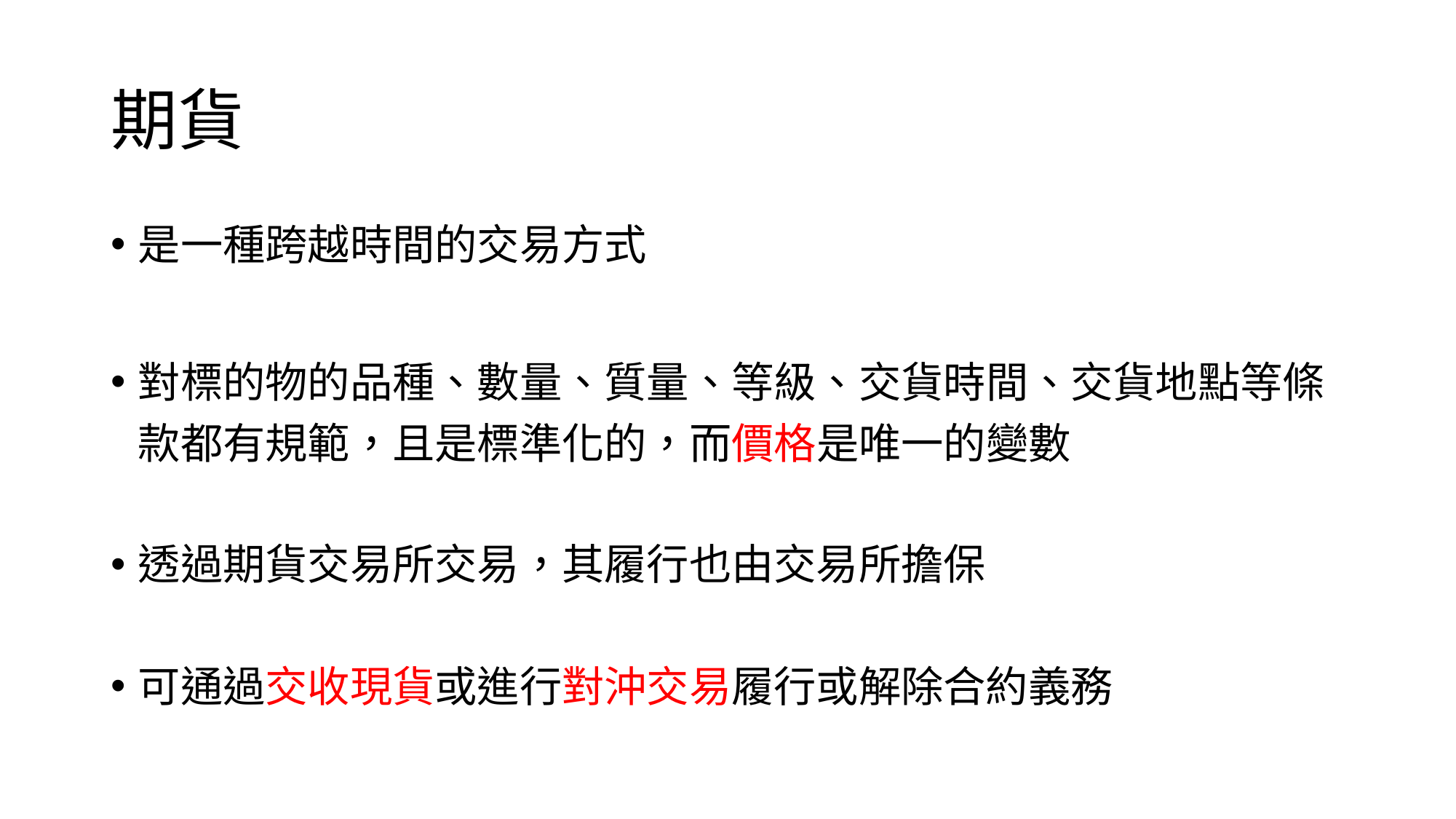

# 期貨
是一種跨越時間的交易方式

對標的物的品種、數量、質量、等級、交貨時間、交貨地點等條款都有規範，且是標準化的，而價格是唯一的變數

透過期貨交易所交易，其履行也由交易所擔保

可通過交收現貨或進行對沖交易履行或解除合約義務